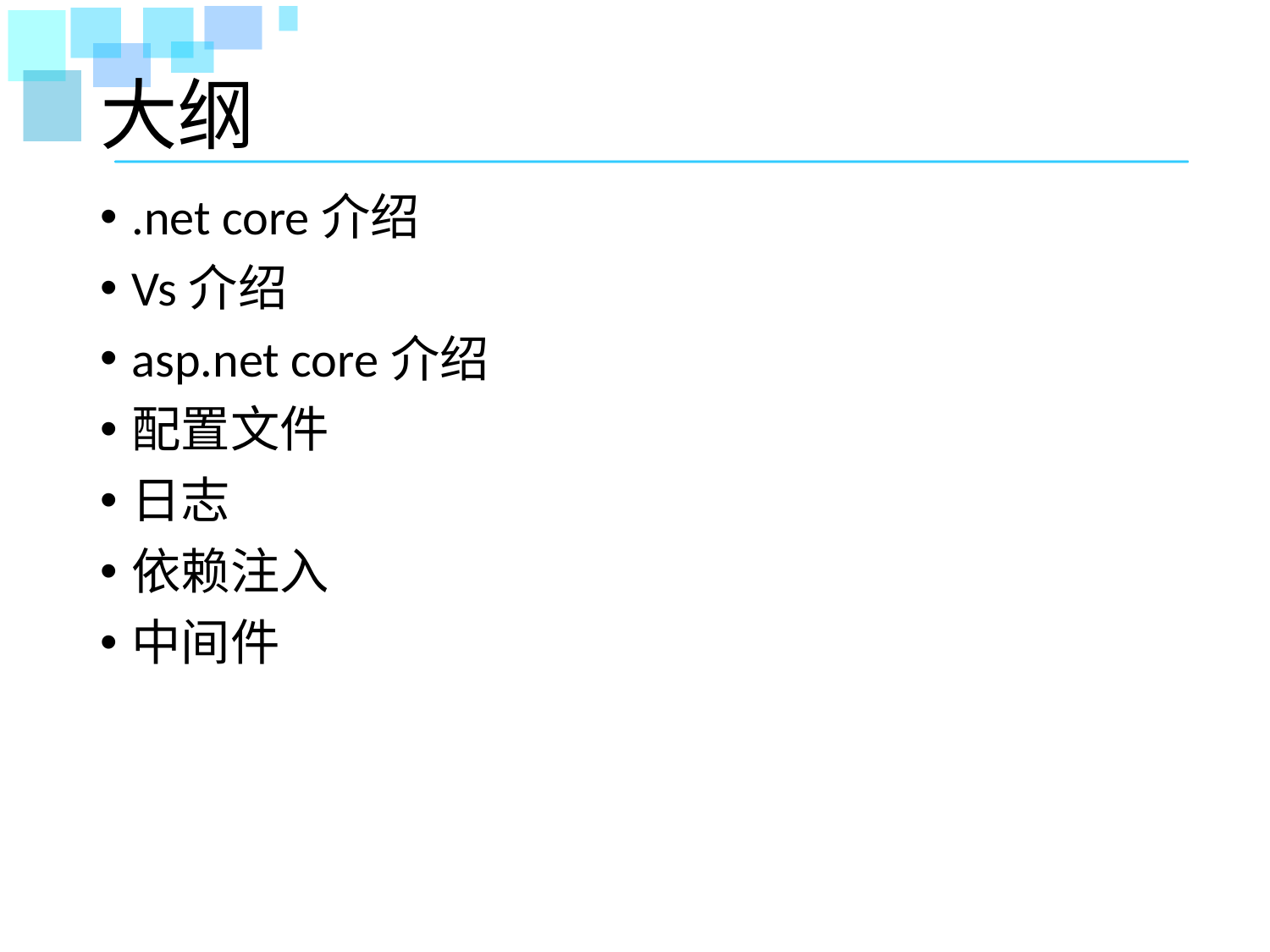

# 大纲
.net core介绍
Vs介绍
asp.net core介绍
配置文件
日志
依赖注入
中间件